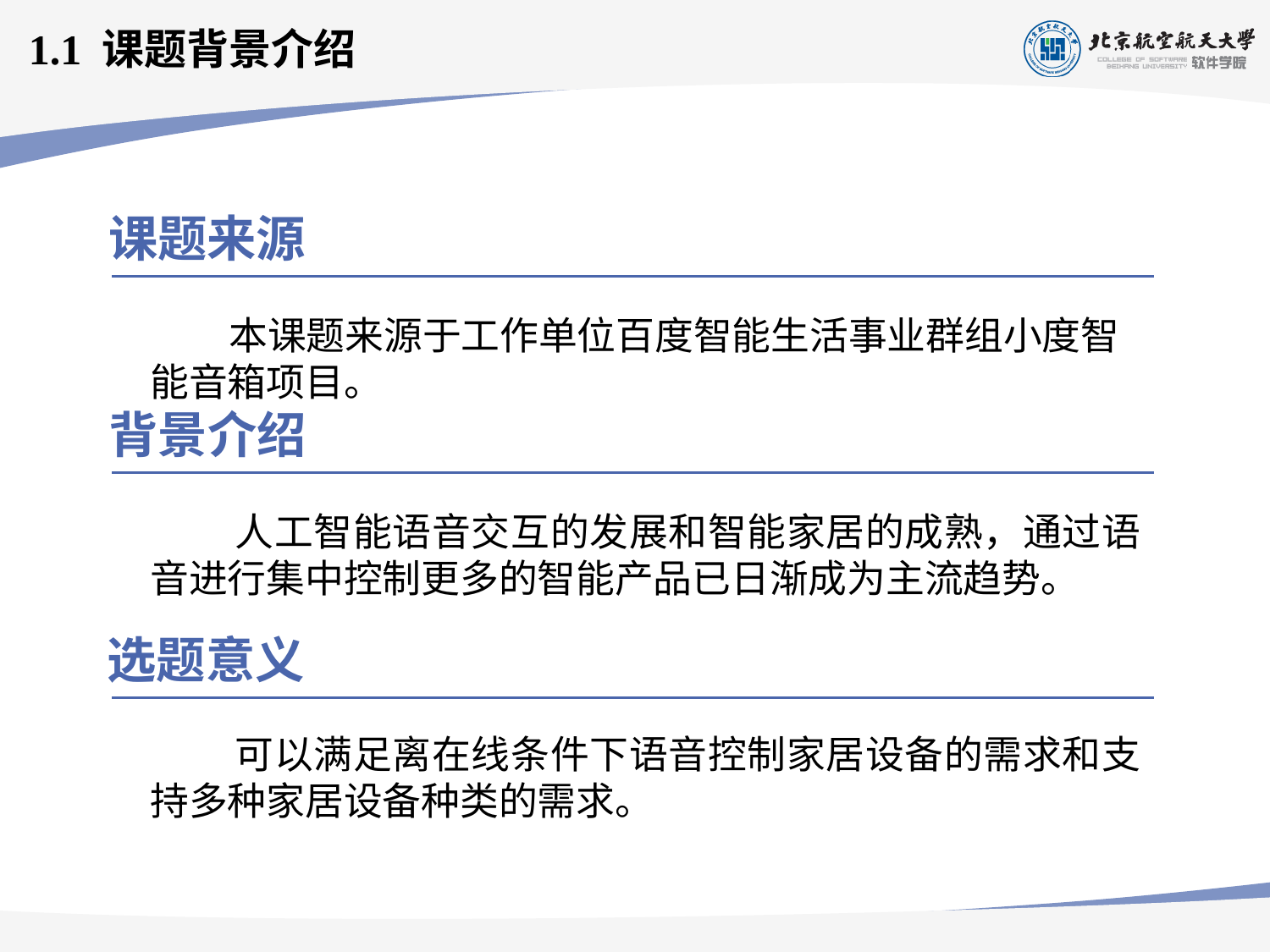

1.1 课题背景介绍
课题来源
        本课题来源于工作单位百度智能生活事业群组小度智能音箱项目。
背景介绍
        人工智能语音交互的发展和智能家居的成熟，通过语音进行集中控制更多的智能产品已日渐成为主流趋势。
选题意义
        可以满足离在线条件下语音控制家居设备的需求和支持多种家居设备种类的需求。